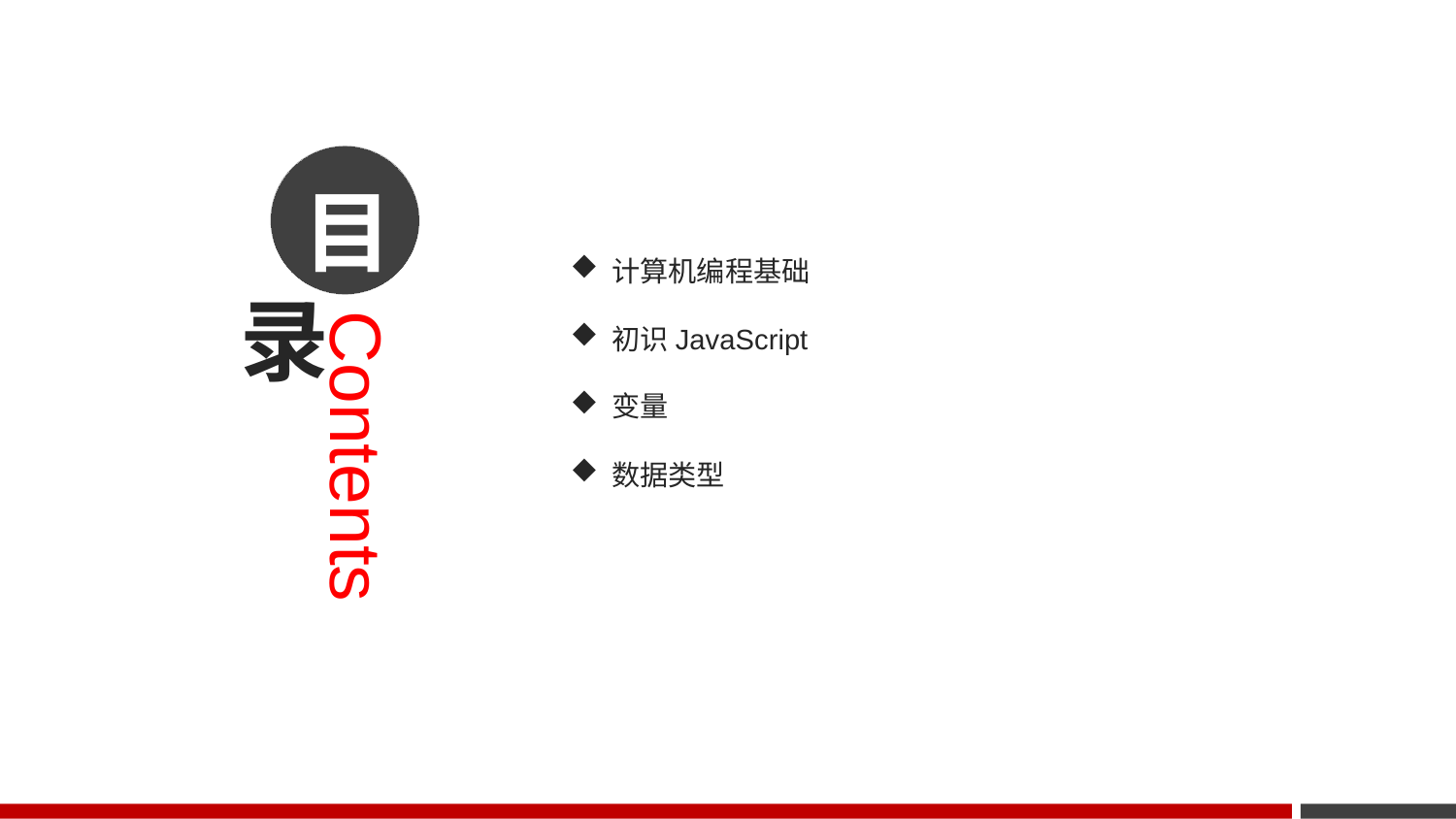

目
 计算机编程基础
 初识JavaScript
 变量
 数据类型
录
Contents